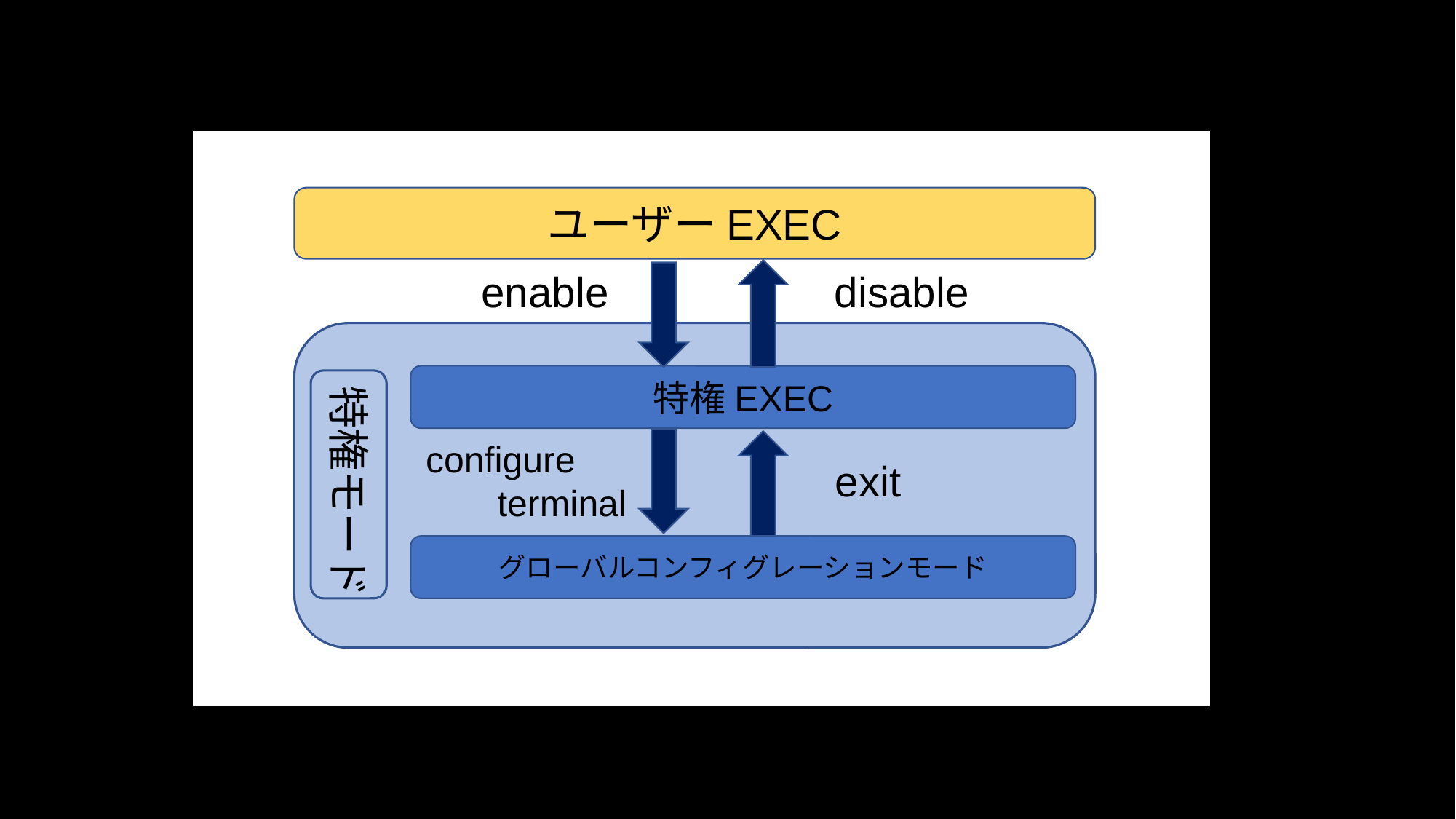

ユーザーEXEC
enable
disable

特権EXEC

特権モード

configure
       terminal

exit
グローバルコンフィグレーションモード